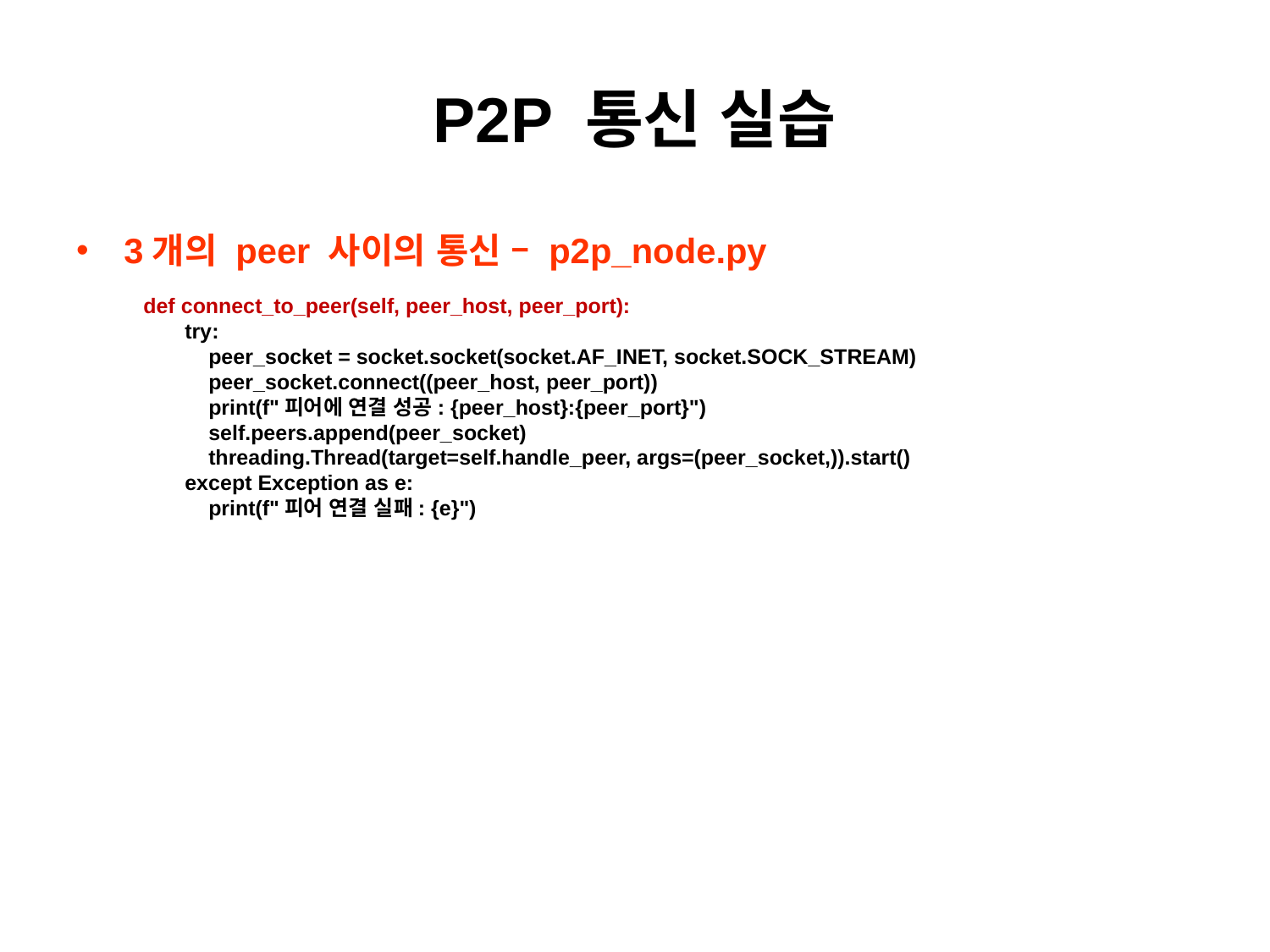

# P2P 통신 실습
3개의 peer 사이의 통신 – p2p_node.py
 def connect_to_peer(self, peer_host, peer_port):
        try:
            peer_socket = socket.socket(socket.AF_INET, socket.SOCK_STREAM)
            peer_socket.connect((peer_host, peer_port))
            print(f"피어에 연결 성공: {peer_host}:{peer_port}")
            self.peers.append(peer_socket)
            threading.Thread(target=self.handle_peer, args=(peer_socket,)).start()
        except Exception as e:
            print(f"피어 연결 실패: {e}")